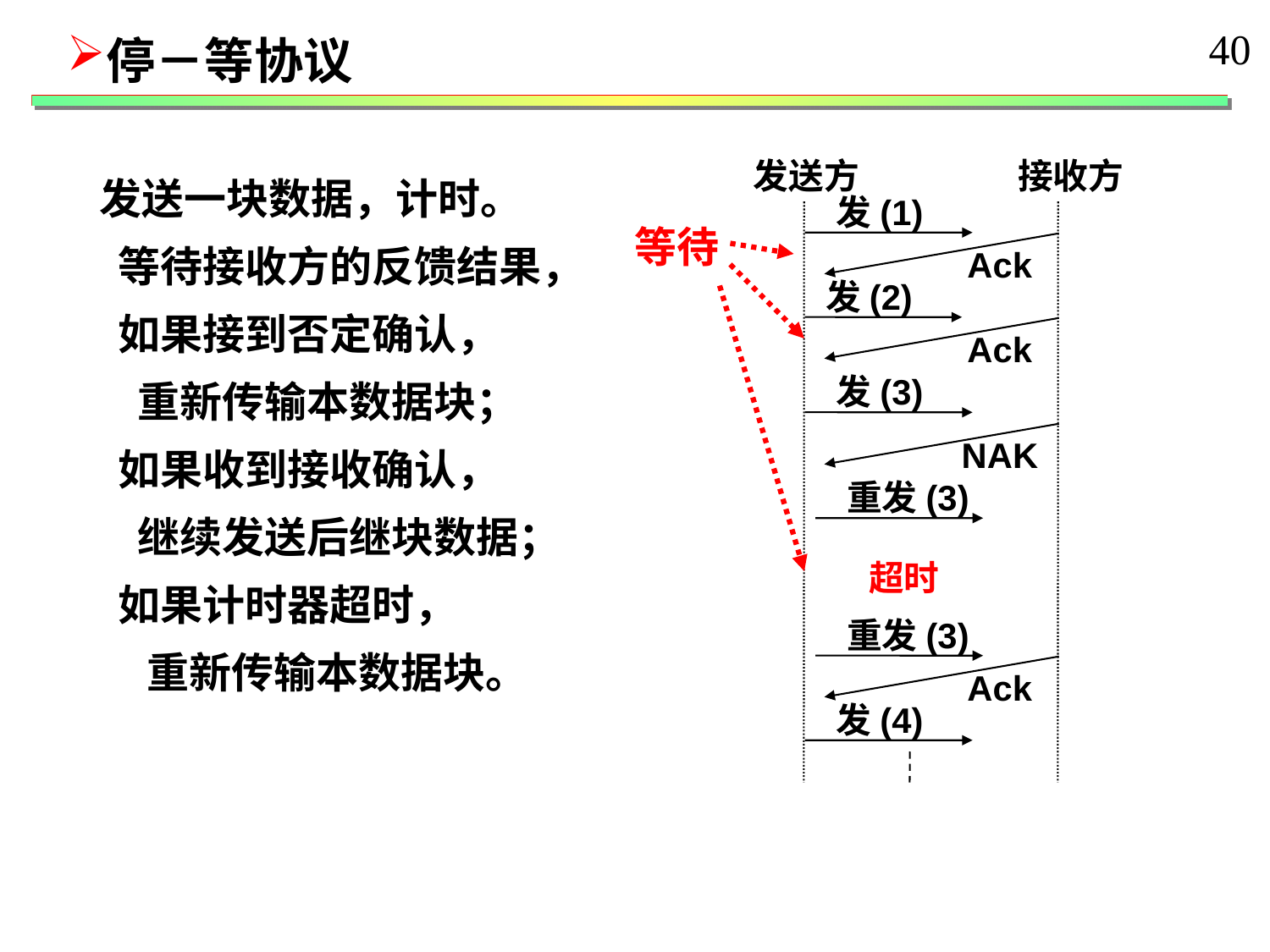

40
停－等协议

发送方
接收方
发(1)

Ack
发(2)

Ack
发(3)

NAK
重发(3)

超时
重发(3)

Ack
发(4)

 发送一块数据，计时。
   等待接收方的反馈结果，
   如果接到否定确认，
     重新传输本数据块；
   如果收到接收确认，
     继续发送后继块数据；
   如果计时器超时，
      重新传输本数据块。
等待